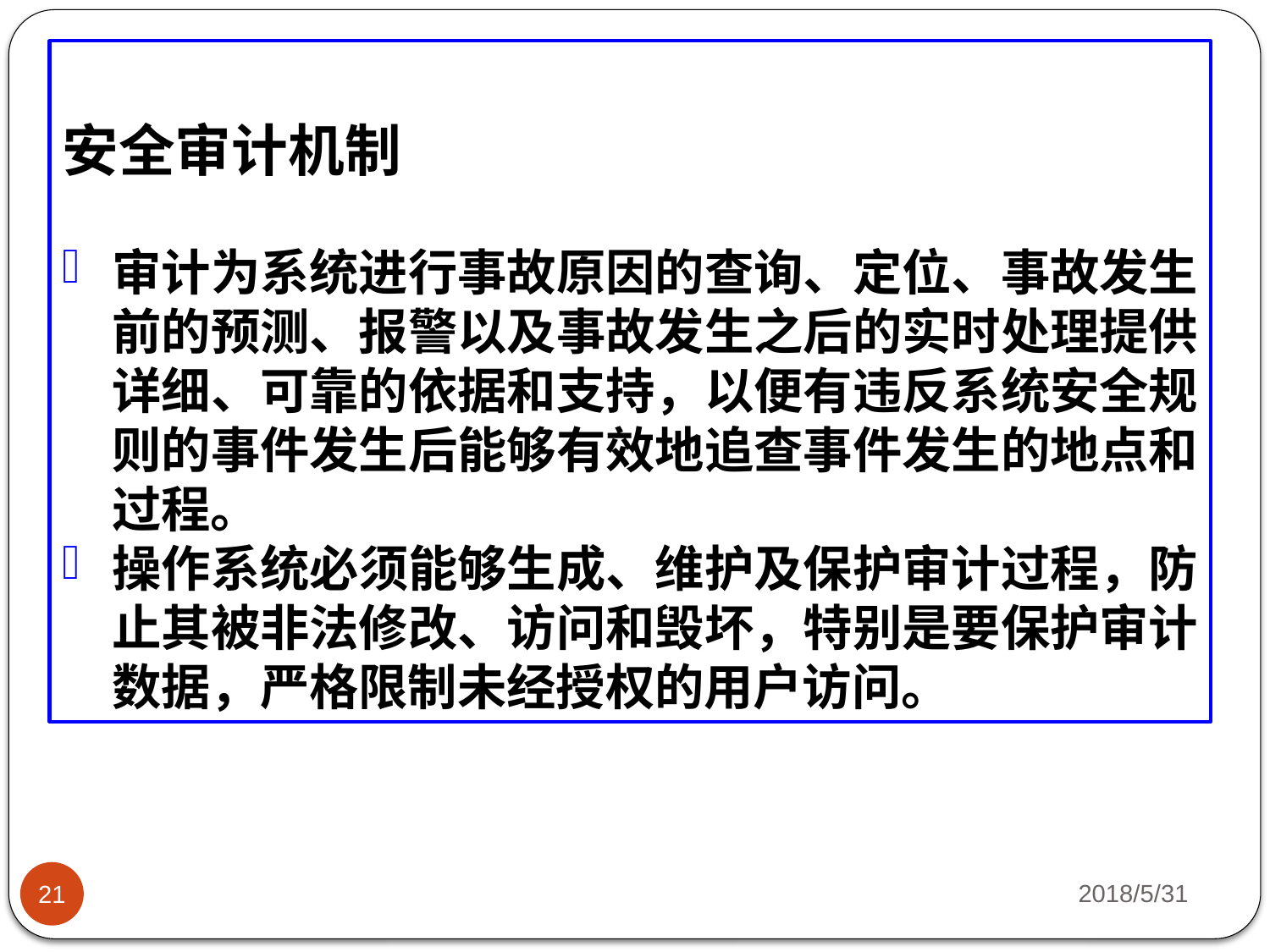

安全审计机制

审计为系统进行事故原因的查询、定位、事故发生前的预测、报警以及事故发生之后的实时处理提供详细、可靠的依据和支持，以便有违反系统安全规则的事件发生后能够有效地追查事件发生的地点和过程。
操作系统必须能够生成、维护及保护审计过程，防止其被非法修改、访问和毁坏，特别是要保护审计数据，严格限制未经授权的用户访问。
2018/5/31
21